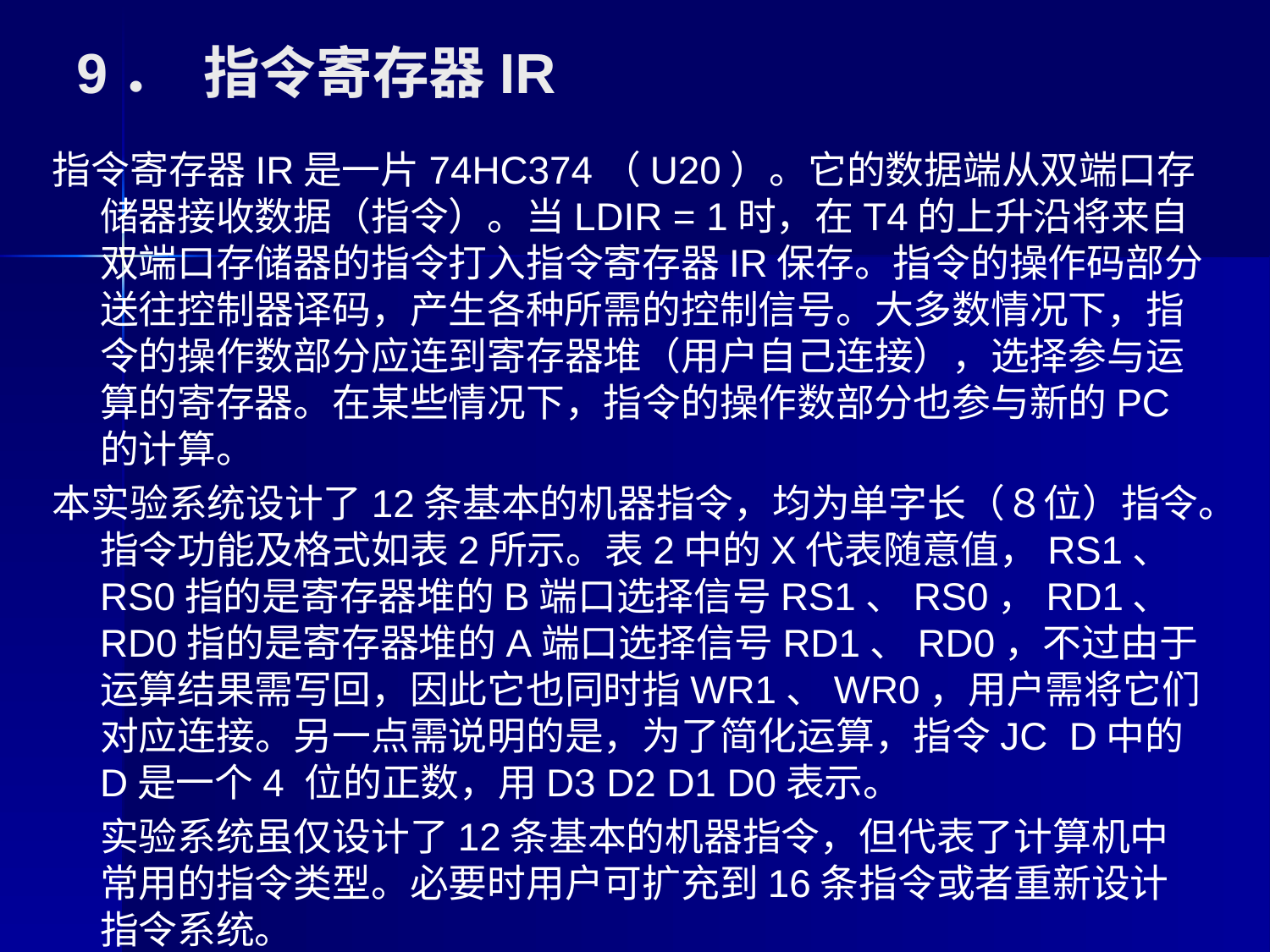

# 9．	指令寄存器IR
指令寄存器IR是一片74HC374（U20）。它的数据端从双端口存储器接收数据（指令）。当LDIR = 1时，在T4的上升沿将来自双端口存储器的指令打入指令寄存器IR保存。指令的操作码部分送往控制器译码，产生各种所需的控制信号。大多数情况下，指令的操作数部分应连到寄存器堆（用户自己连接），选择参与运算的寄存器。在某些情况下，指令的操作数部分也参与新的PC的计算。
本实验系统设计了12条基本的机器指令，均为单字长（８位）指令。指令功能及格式如表2所示。表2中的X代表随意值，RS1、RS0指的是寄存器堆的B端口选择信号RS1、RS0，RD1、RD0指的是寄存器堆的A端口选择信号RD1、RD0，不过由于运算结果需写回，因此它也同时指WR1、WR0，用户需将它们对应连接。另一点需说明的是，为了简化运算，指令JC  D中的D是一个4 位的正数，用D3 D2 D1 D0表示。
	实验系统虽仅设计了12条基本的机器指令，但代表了计算机中常用的指令类型。必要时用户可扩充到16条指令或者重新设计指令系统。